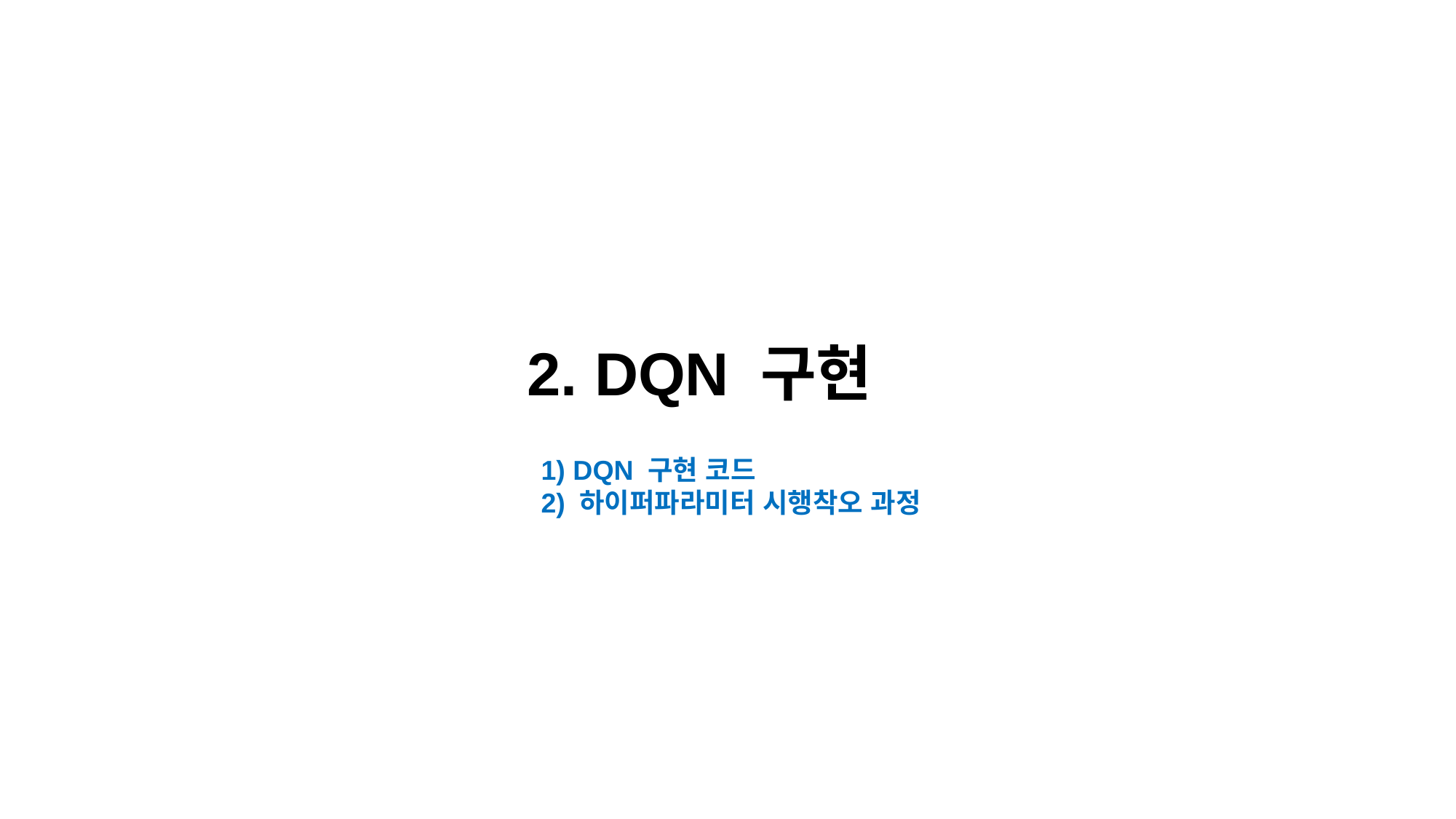

2. DQN 구현
1) DQN 구현 코드
2) 하이퍼파라미터 시행착오 과정